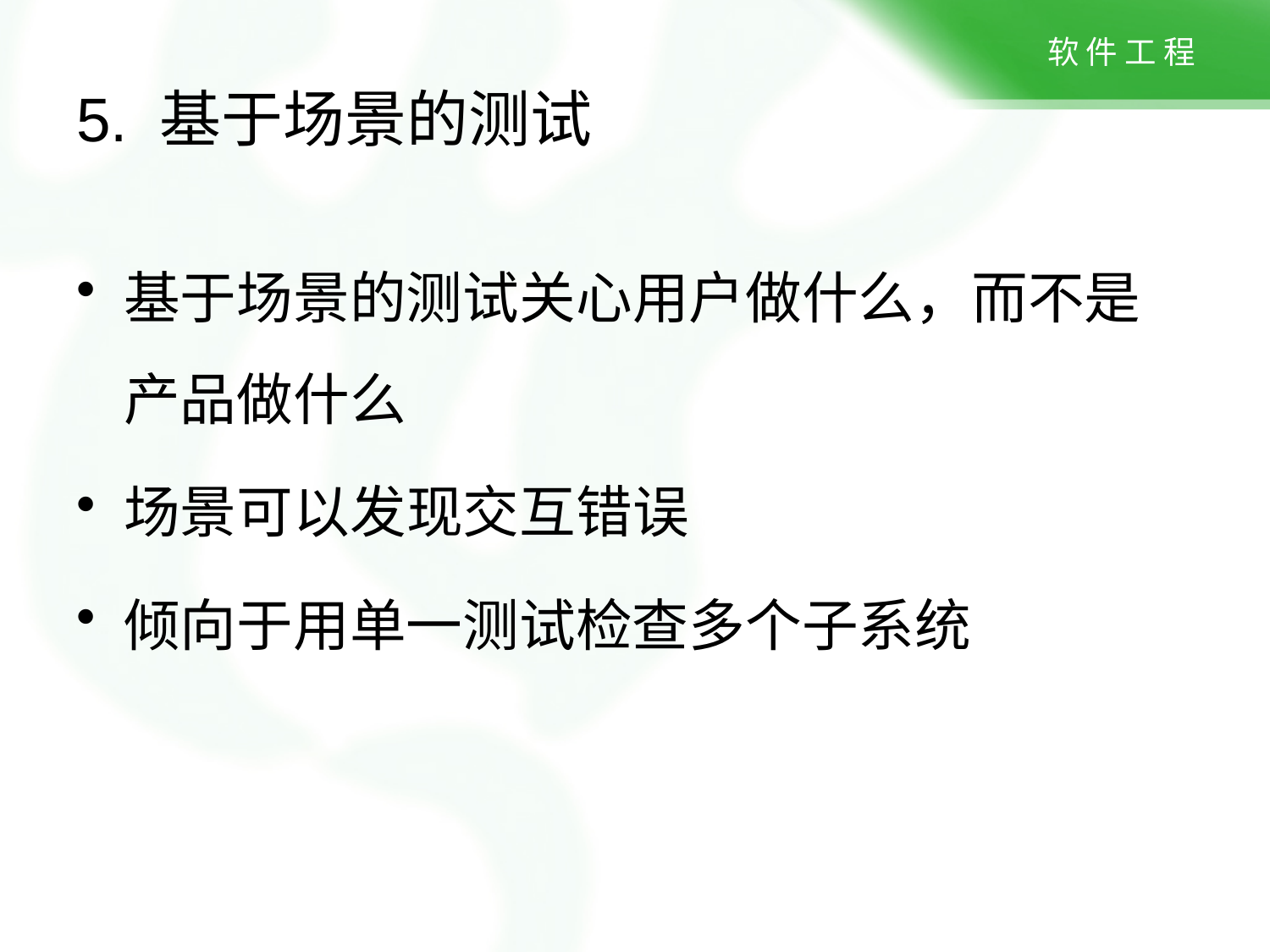

5. 基于场景的测试
基于场景的测试关心用户做什么，而不是产品做什么
场景可以发现交互错误
倾向于用单一测试检查多个子系统